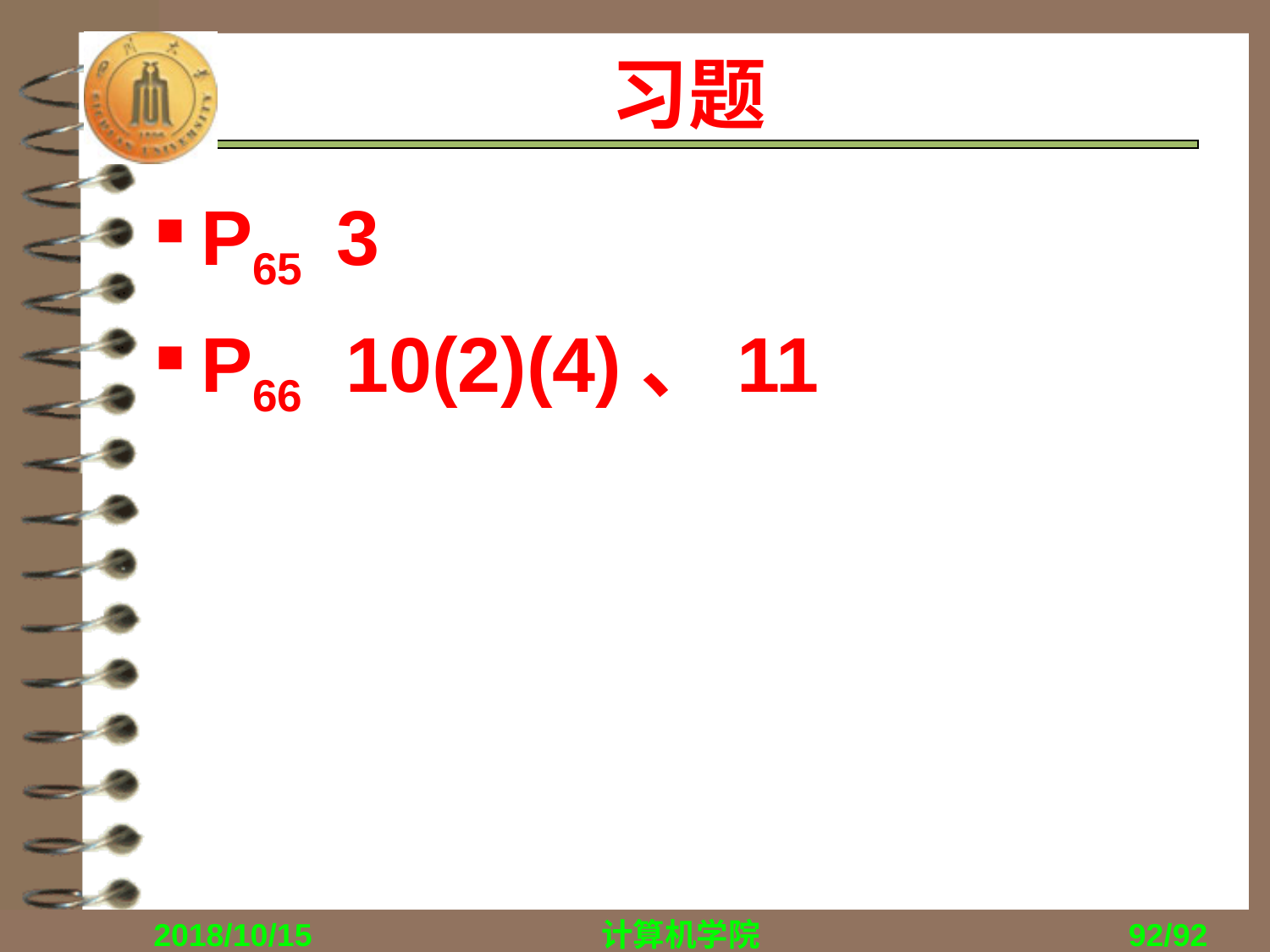

# 习题
P65  3
P66  10(2)(4)、11
2018/10/15
计算机学院
92/92